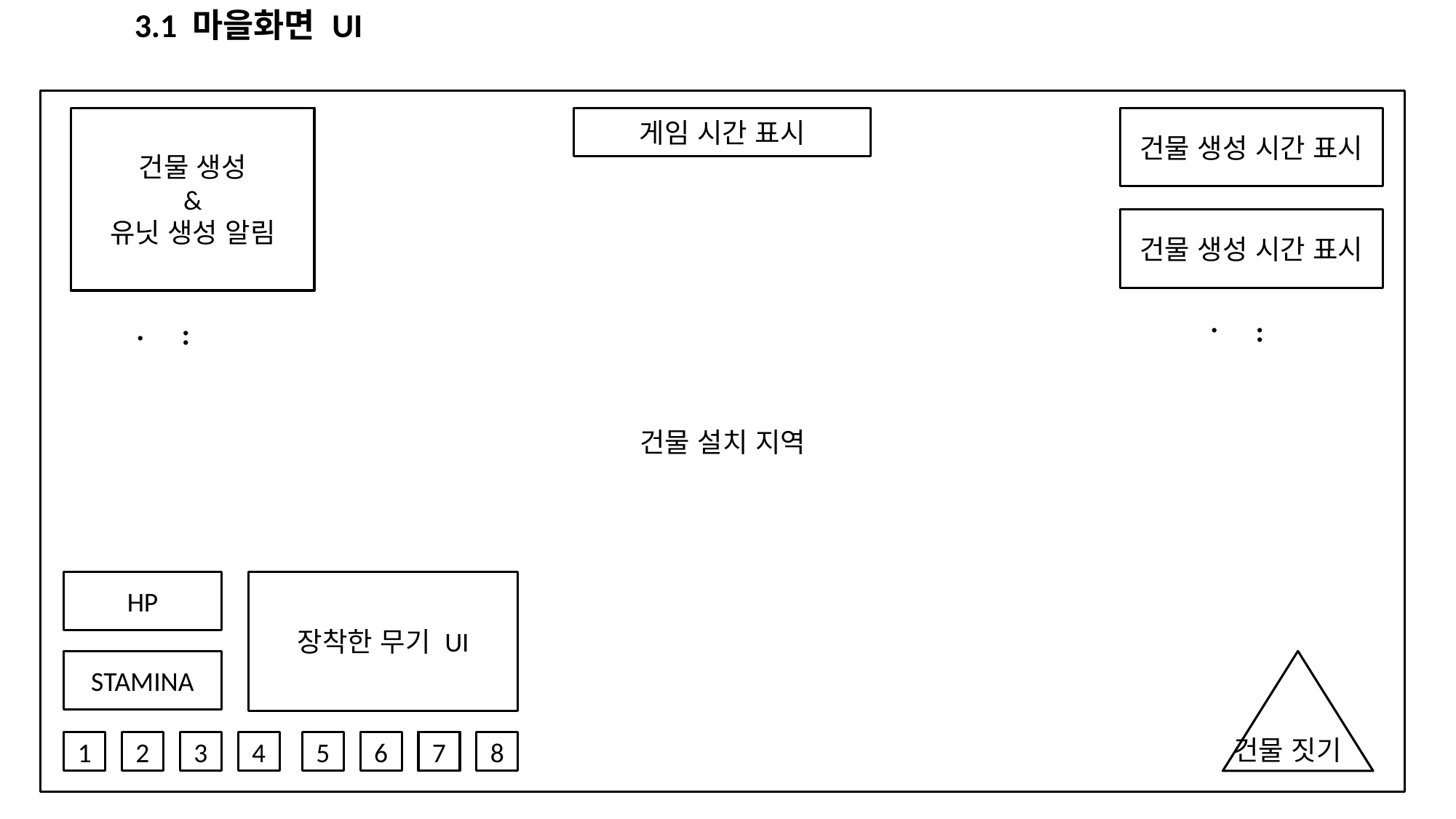

# 3.1 마을화면 UI
건물 설치 지역
건물 생성
&
유닛 생성 알림
게임 시간 표시
건물 생성 시간 표시
건물 생성 시간 표시
...
...
HP
장착한 무기 UI
STAMINA

건물 짓기
1
2
3
4
5
6
7
8